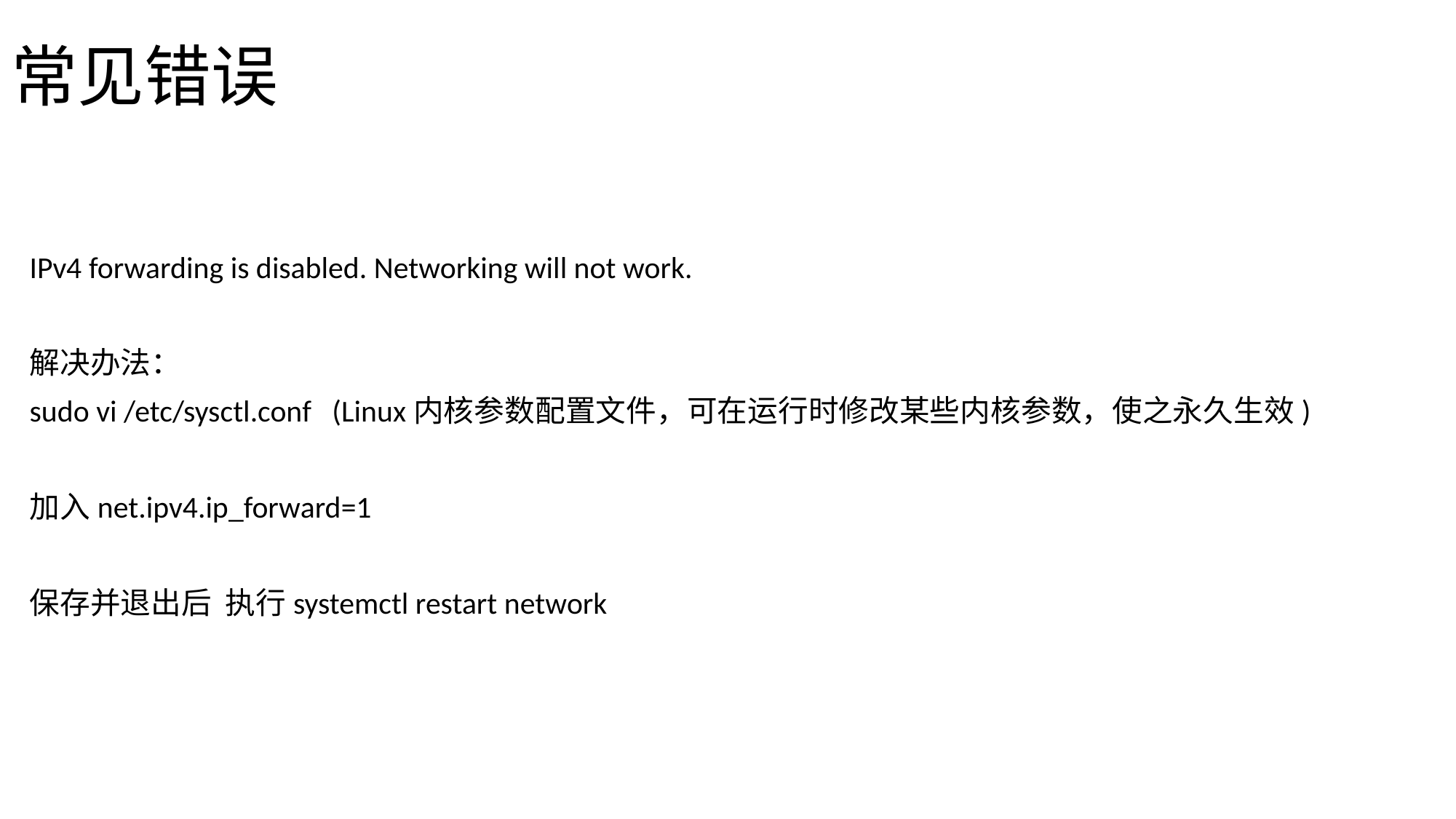

# 常见错误

IPv4 forwarding is disabled. Networking will not work.

解决办法：
sudo vi /etc/sysctl.conf   (Linux内核参数配置文件，可在运行时修改某些内核参数，使之永久生效)

加入net.ipv4.ip_forward=1

保存并退出后  执行systemctl restart network